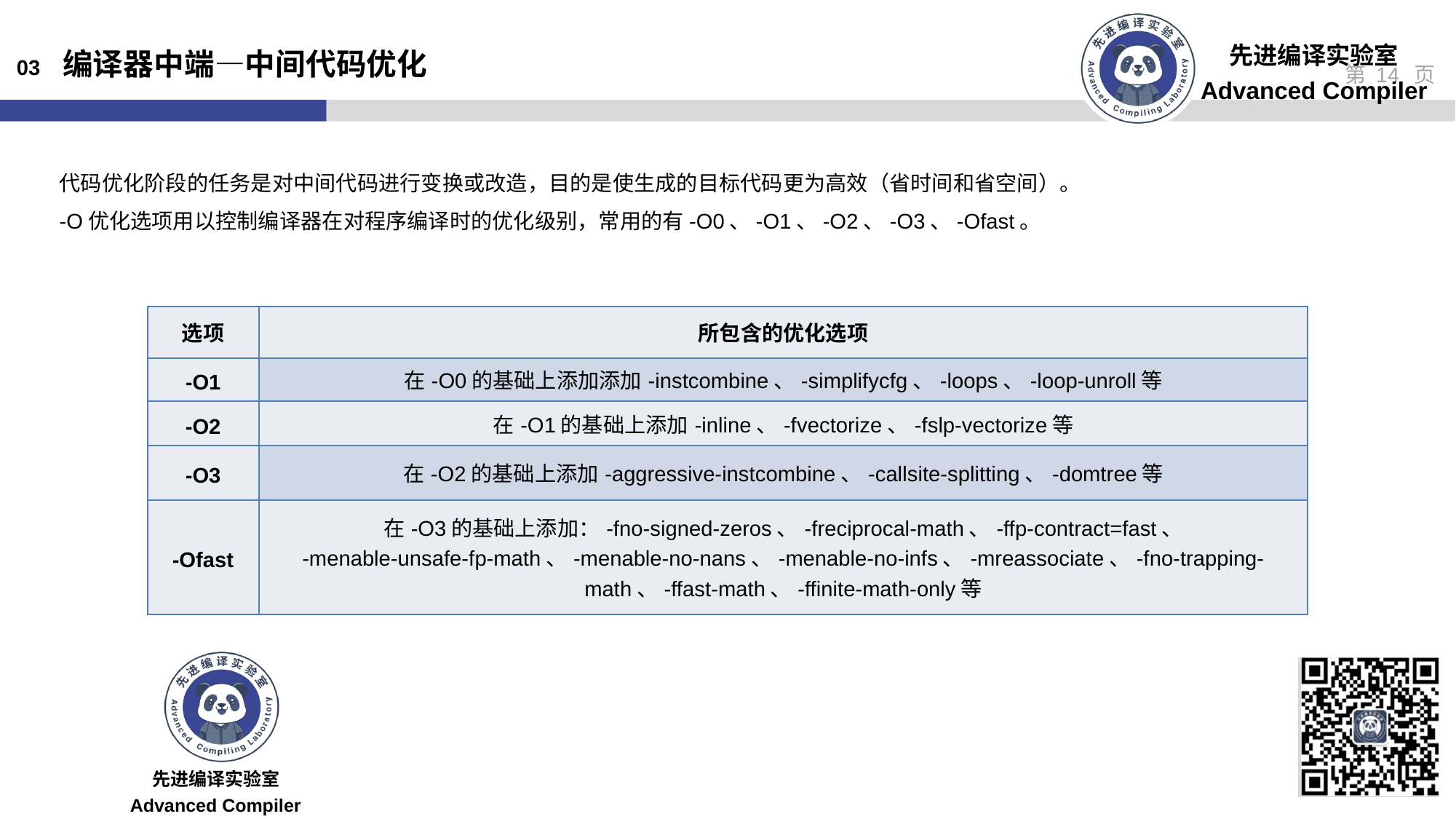

03  编译器中端—中间代码优化
代码优化阶段的任务是对中间代码进行变换或改造，目的是使生成的目标代码更为高效（省时间和省空间）。
-O优化选项用以控制编译器在对程序编译时的优化级别，常用的有-O0、-O1、-O2、-O3、-Ofast。
| 选项 | 所包含的优化选项 |
| --- | --- |
| -O1 | 在-O0的基础上添加添加-instcombine、-simplifycfg、-loops、-loop-unroll等 |
| -O2 | 在-O1的基础上添加-inline、-fvectorize、-fslp-vectorize等 |
| -O3 | 在-O2的基础上添加-aggressive-instcombine、-callsite-splitting、-domtree等 |
| -Ofast | 在-O3的基础上添加：-fno-signed-zeros、-freciprocal-math、-ffp-contract=fast、 -menable-unsafe-fp-math、-menable-no-nans、-menable-no-infs、-mreassociate、-fno-trapping-math、-ffast-math、-ffinite-math-only等 |